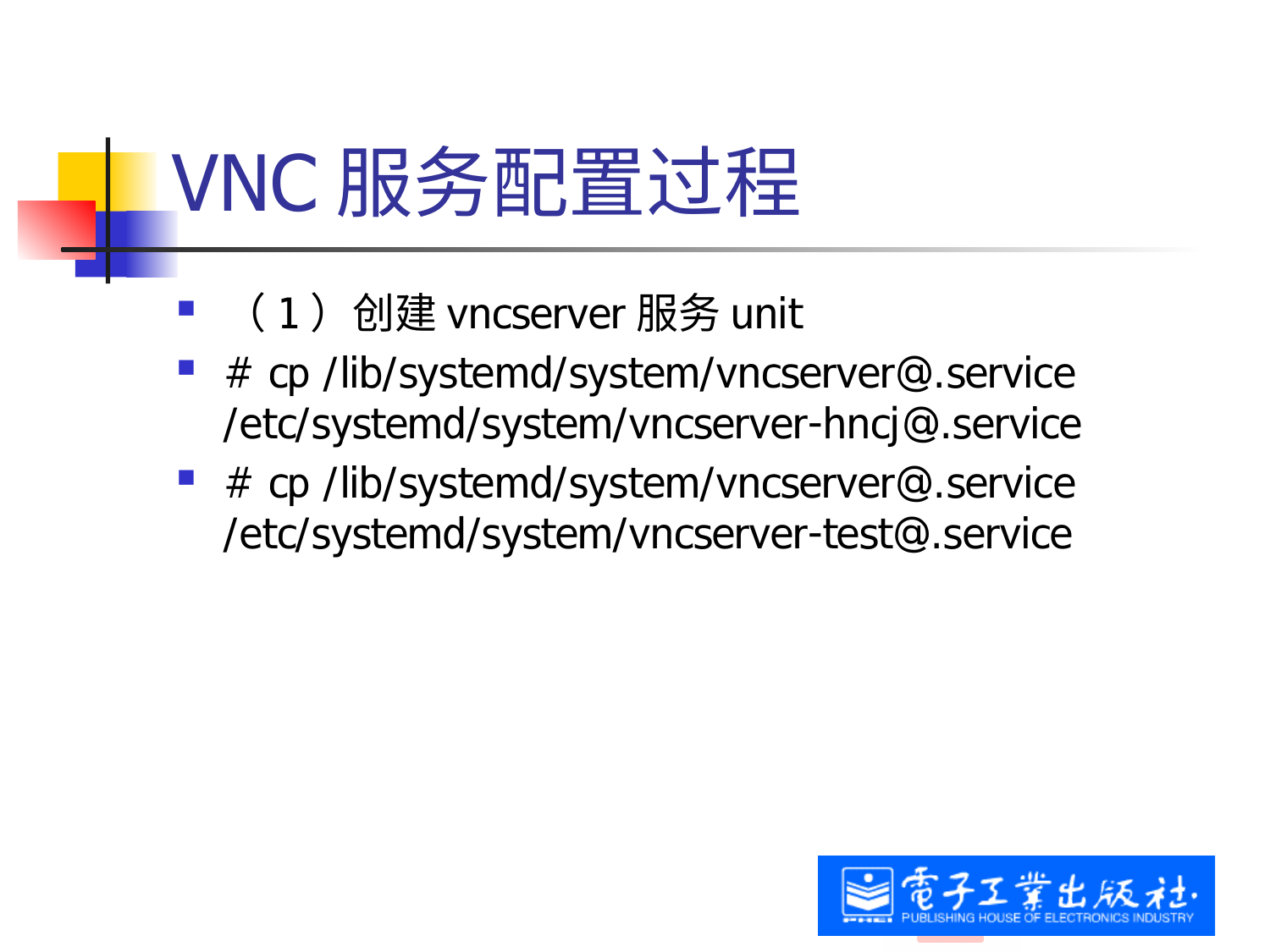

# VNC服务配置过程
（1）创建vncserver服务unit
# cp /lib/systemd/system/vncserver@.service /etc/systemd/system/vncserver-hncj@.service
# cp /lib/systemd/system/vncserver@.service /etc/systemd/system/vncserver-test@.service